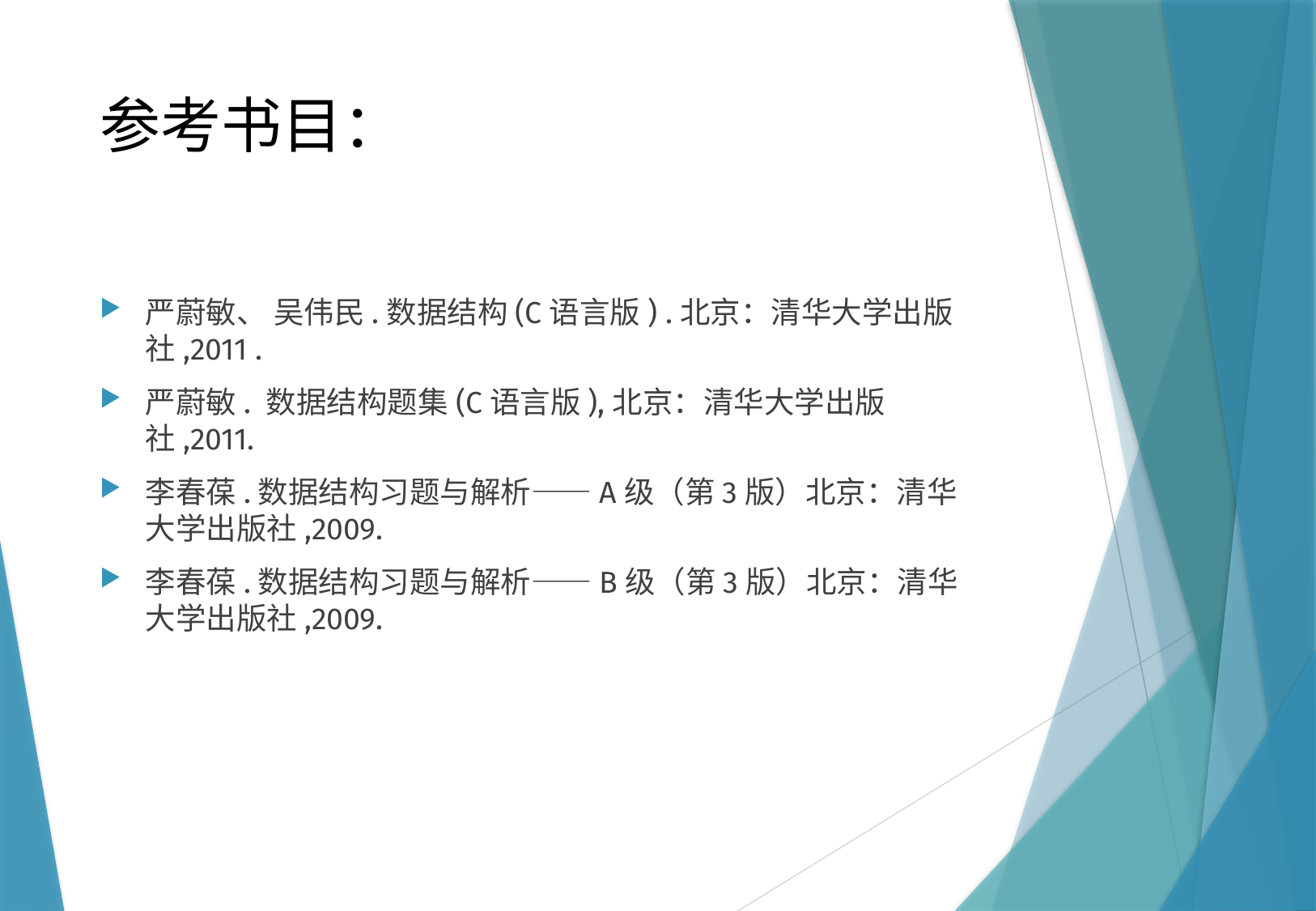

# 参考书目：
严蔚敏、 吴伟民.数据结构(C语言版) .北京：清华大学出版社,2011 .
严蔚敏. 数据结构题集(C语言版),北京：清华大学出版社,2011.
李春葆.数据结构习题与解析——A级（第3版）北京：清华大学出版社,2009.
李春葆.数据结构习题与解析——B级（第3版）北京：清华大学出版社,2009.